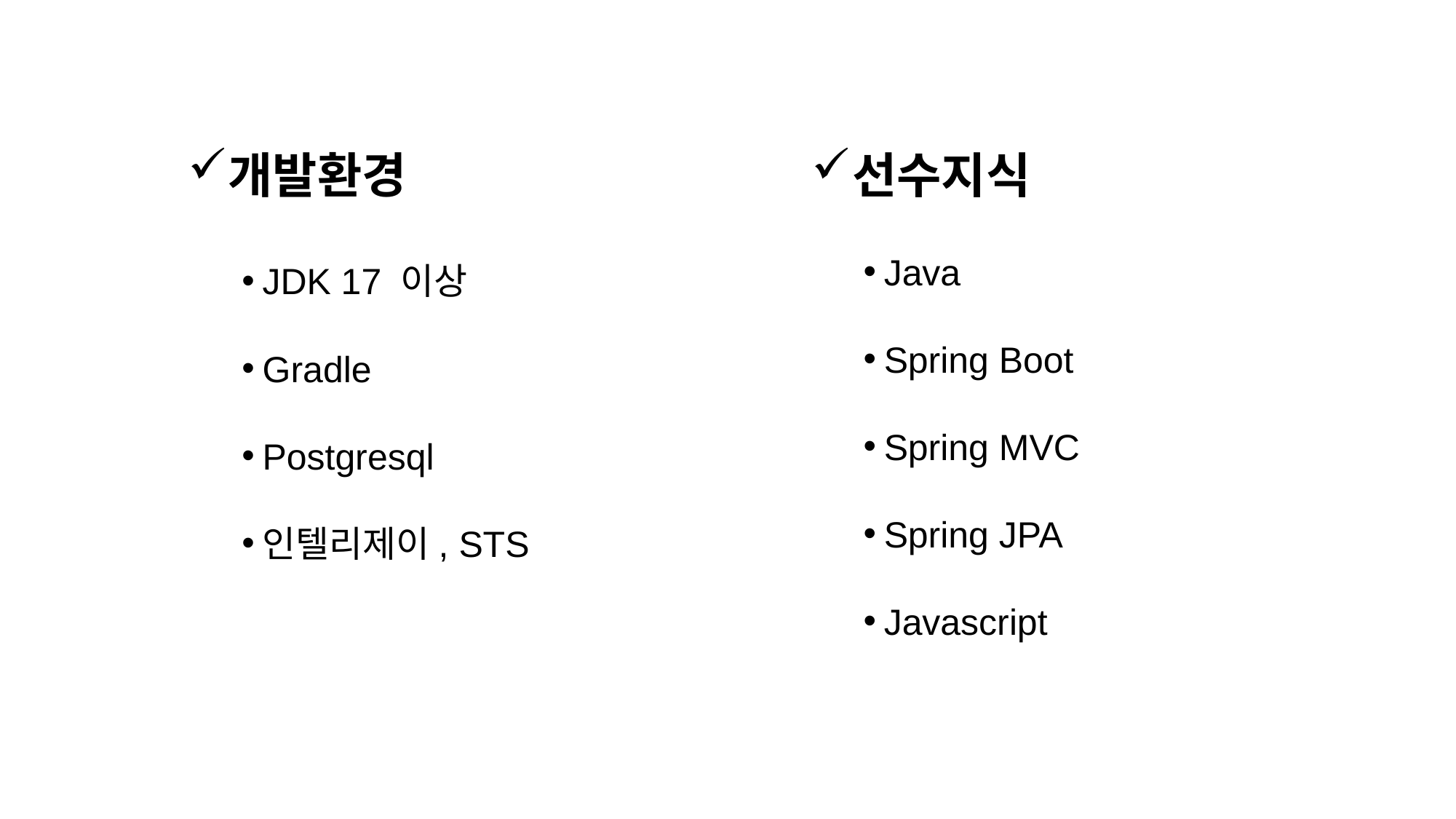

개발환경
선수지식
Java
Spring Boot
Spring MVC
Spring JPA
Javascript
JDK 17 이상
Gradle
Postgresql
인텔리제이, STS